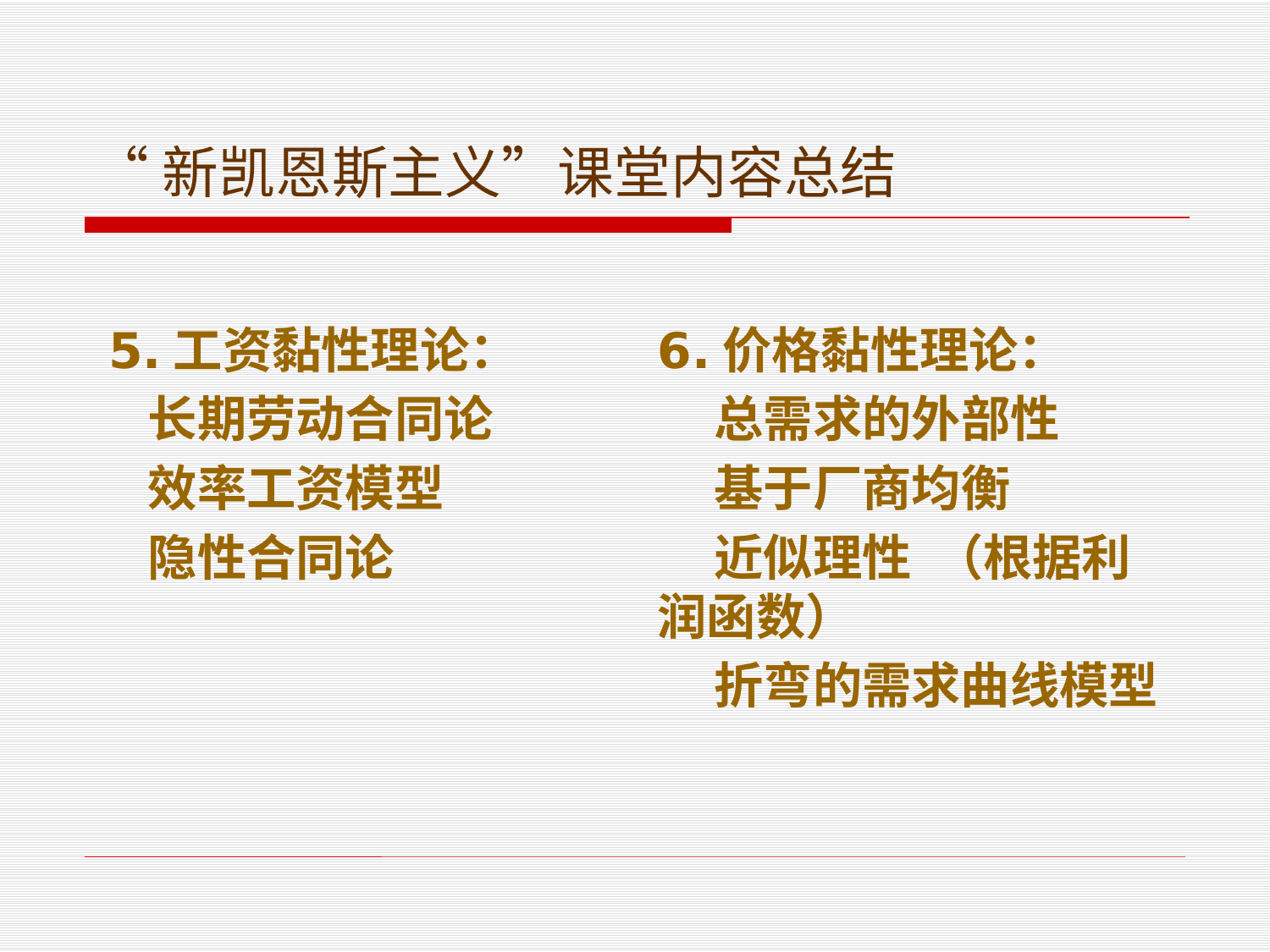

# “新凯恩斯主义”课堂内容总结

 5.工资黏性理论：
    长期劳动合同论
    效率工资模型
    隐性合同论

6.价格黏性理论：
    总需求的外部性
    基于厂商均衡
    近似理性  （根据利润函数）
    折弯的需求曲线模型